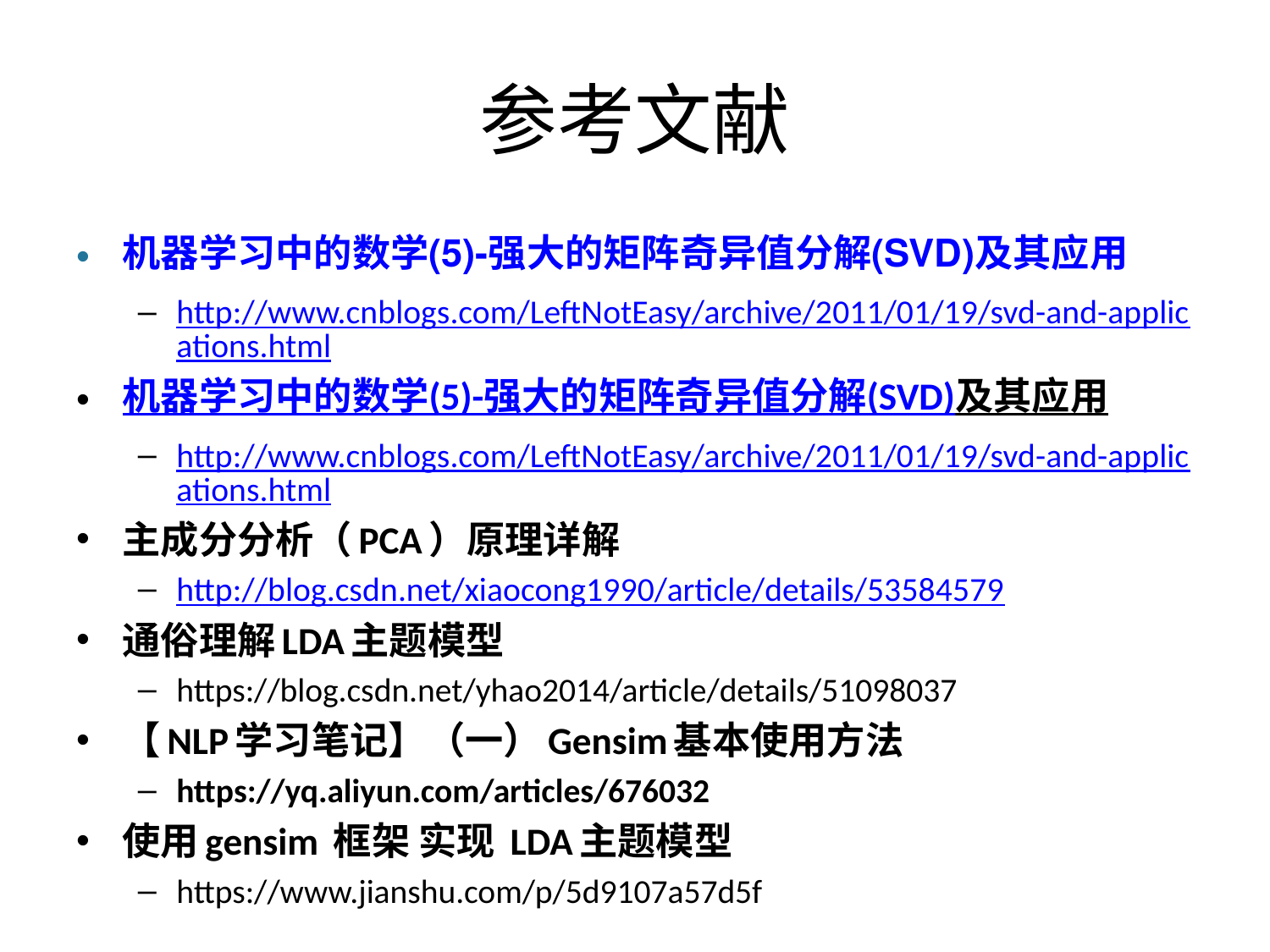

# 参考文献
机器学习中的数学(5)-强大的矩阵奇异值分解(SVD)及其应用
http://www.cnblogs.com/LeftNotEasy/archive/2011/01/19/svd-and-applications.html
机器学习中的数学(5)-强大的矩阵奇异值分解(SVD)及其应用
http://www.cnblogs.com/LeftNotEasy/archive/2011/01/19/svd-and-applications.html
主成分分析（PCA）原理详解
http://blog.csdn.net/xiaocong1990/article/details/53584579
通俗理解LDA主题模型
https://blog.csdn.net/yhao2014/article/details/51098037
【NLP学习笔记】（一）Gensim基本使用方法
https://yq.aliyun.com/articles/676032
使用gensim 框架 实现 LDA主题模型
https://www.jianshu.com/p/5d9107a57d5f